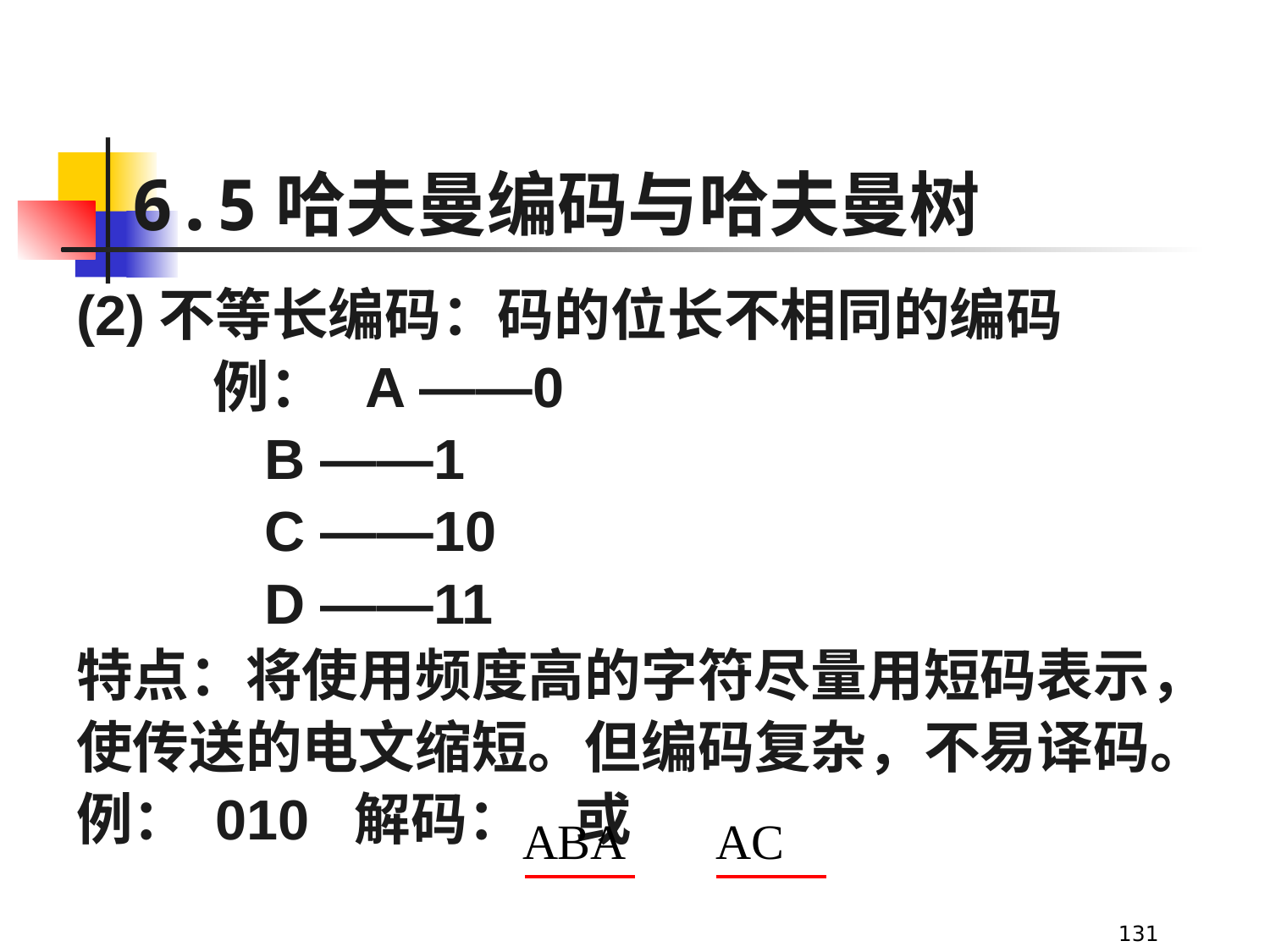

6.7    哈夫曼树及哈夫曼编码
6.5哈夫曼编码与哈夫曼树
(2)不等长编码：码的位长不相同的编码
	   例：  A ——0
            B ——1
            C ——10
            D ——11
特点：将使用频度高的字符尽量用短码表示，
使传送的电文缩短。但编码复杂，不易译码。
例： 010  解码：    或

ABA

AC
131